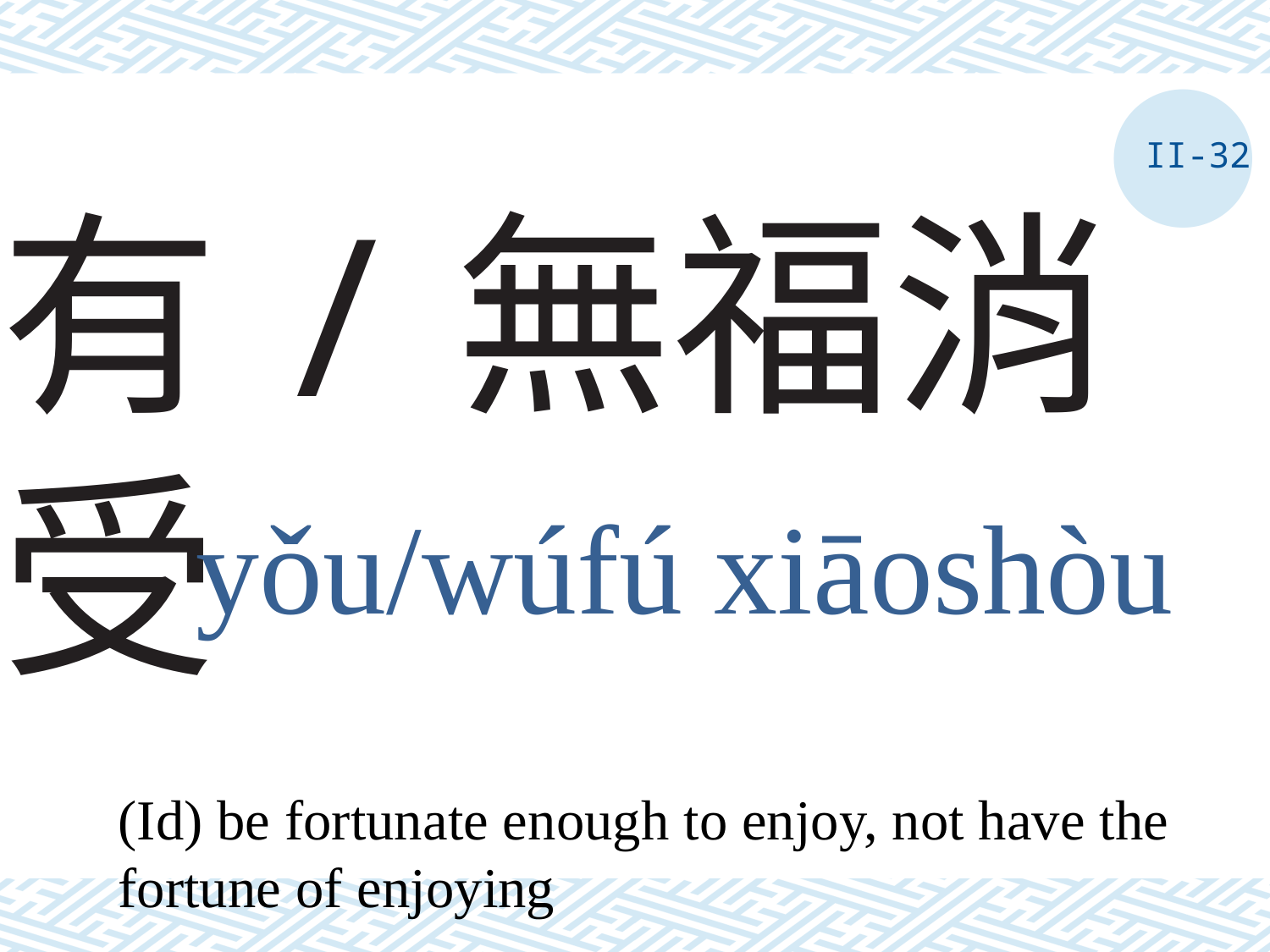

II-32

# 有/無福消受
yǒu/wúfú xiāoshòu
(Id) be fortunate enough to enjoy, not have the fortune of enjoying